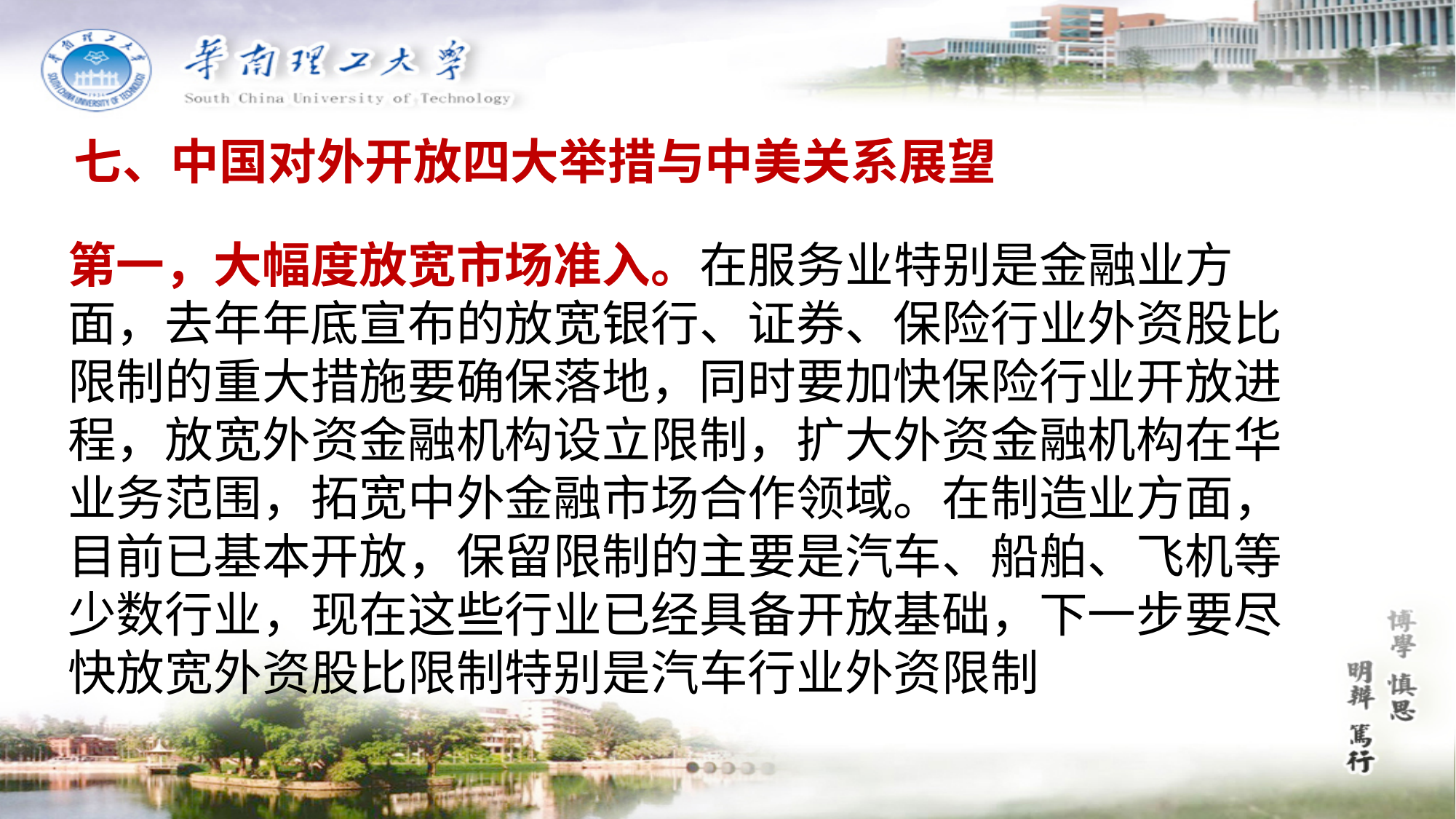

七、中国对外开放四大举措与中美关系展望
第一，大幅度放宽市场准入。在服务业特别是金融业方面，去年年底宣布的放宽银行、证券、保险行业外资股比限制的重大措施要确保落地，同时要加快保险行业开放进程，放宽外资金融机构设立限制，扩大外资金融机构在华业务范围，拓宽中外金融市场合作领域。在制造业方面，目前已基本开放，保留限制的主要是汽车、船舶、飞机等少数行业，现在这些行业已经具备开放基础，下一步要尽快放宽外资股比限制特别是汽车行业外资限制